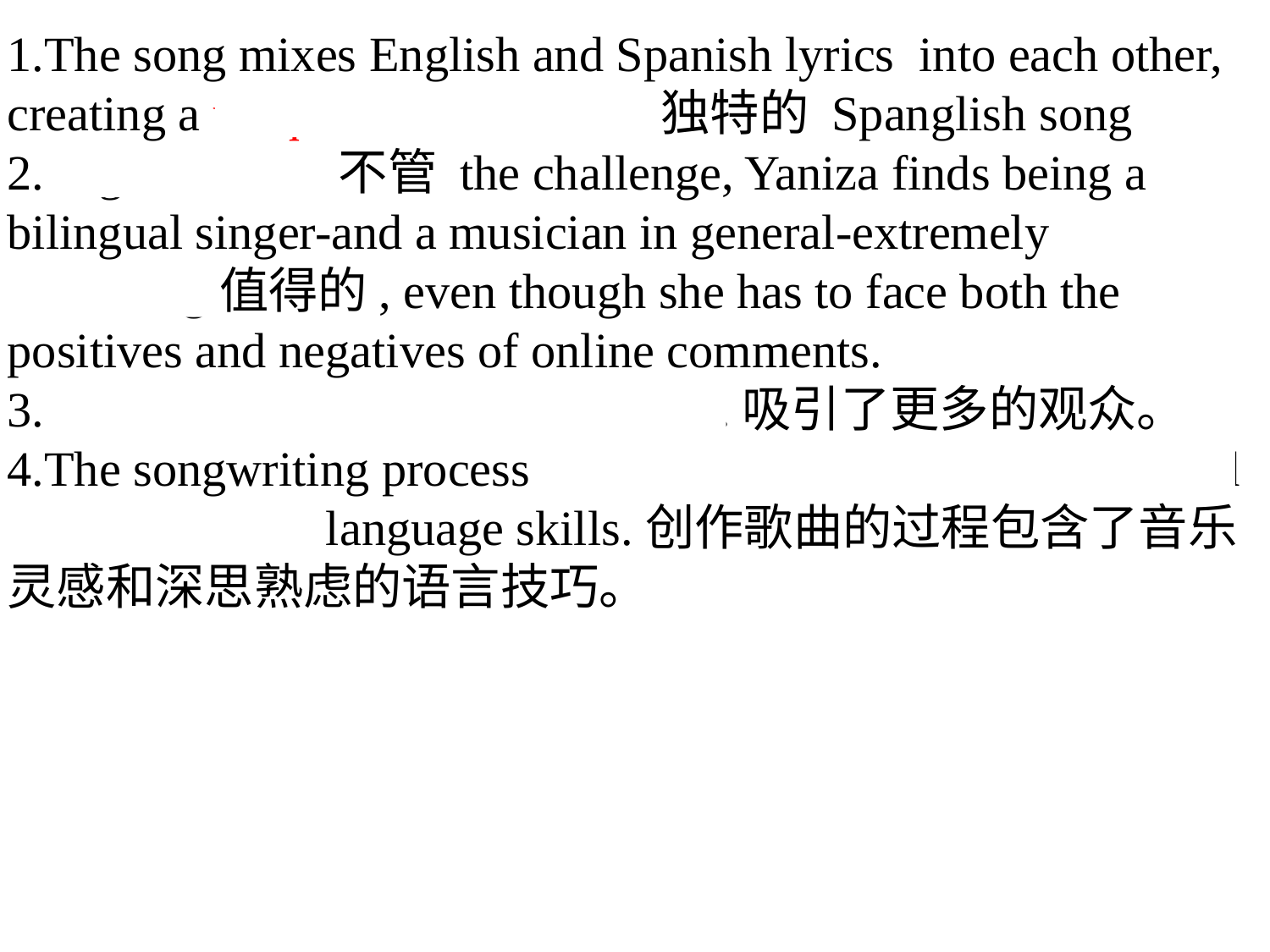

1.The song mixes English and Spanish lyrics  into each other, creating a unique and distinctive独特的 Spanglish song
2.Regardless of 不管 the challenge, Yaniza finds being a bilingual singer-and a musician in general-extremely rewarding值得的, even though she has to face both the positives and negatives of online comments.
3.reach wider audiences than before.吸引了更多的观众。
4.The songwriting process involved musical inspiration mixed with thoughtful language skills.创作歌曲的过程包含了音乐灵感和深思熟虑的语言技巧。